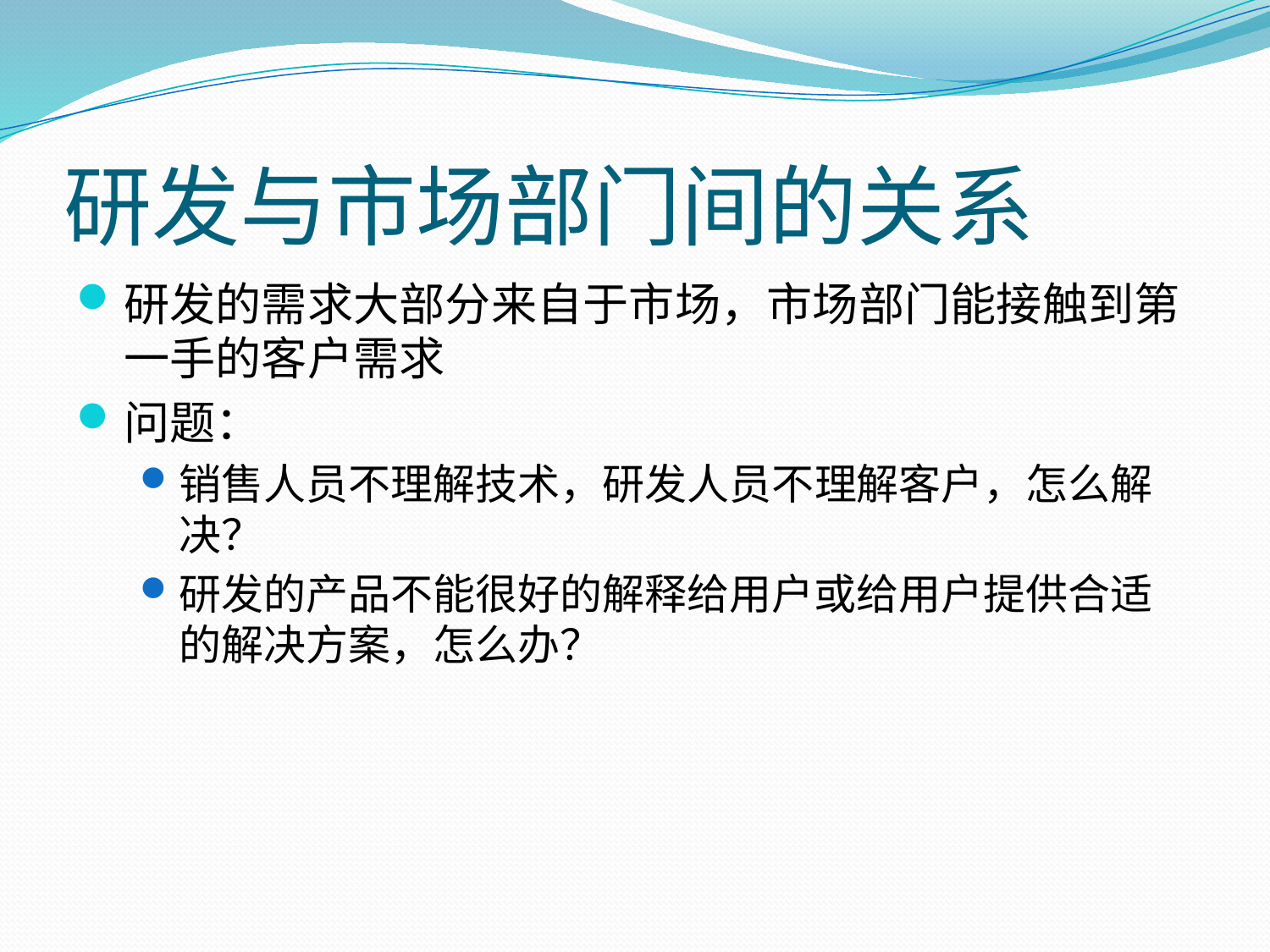

# 研发与市场部门间的关系
研发的需求大部分来自于市场，市场部门能接触到第一手的客户需求
问题：
销售人员不理解技术，研发人员不理解客户，怎么解决？
研发的产品不能很好的解释给用户或给用户提供合适的解决方案，怎么办？